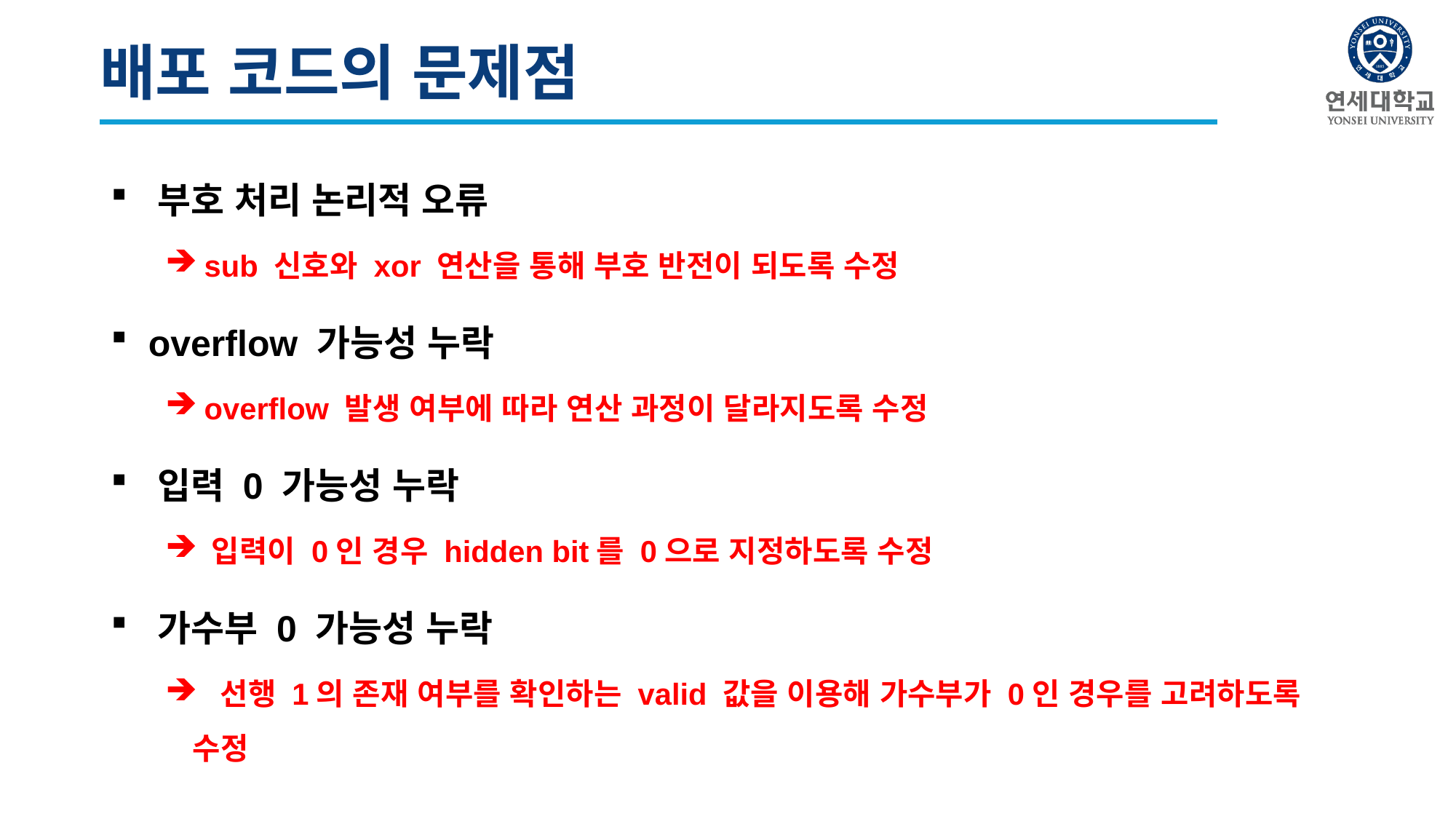

# 배포 코드의 문제점
 부호 처리 논리적 오류
 sub 신호와 xor 연산을 통해 부호 반전이 되도록 수정
 overflow 가능성 누락
 overflow 발생 여부에 따라 연산 과정이 달라지도록 수정
 입력 0 가능성 누락
 입력이 0인 경우 hidden bit를 0으로 지정하도록 수정
 가수부 0 가능성 누락
  선행 1의 존재 여부를 확인하는 valid 값을 이용해 가수부가 0인 경우를 고려하도록 수정